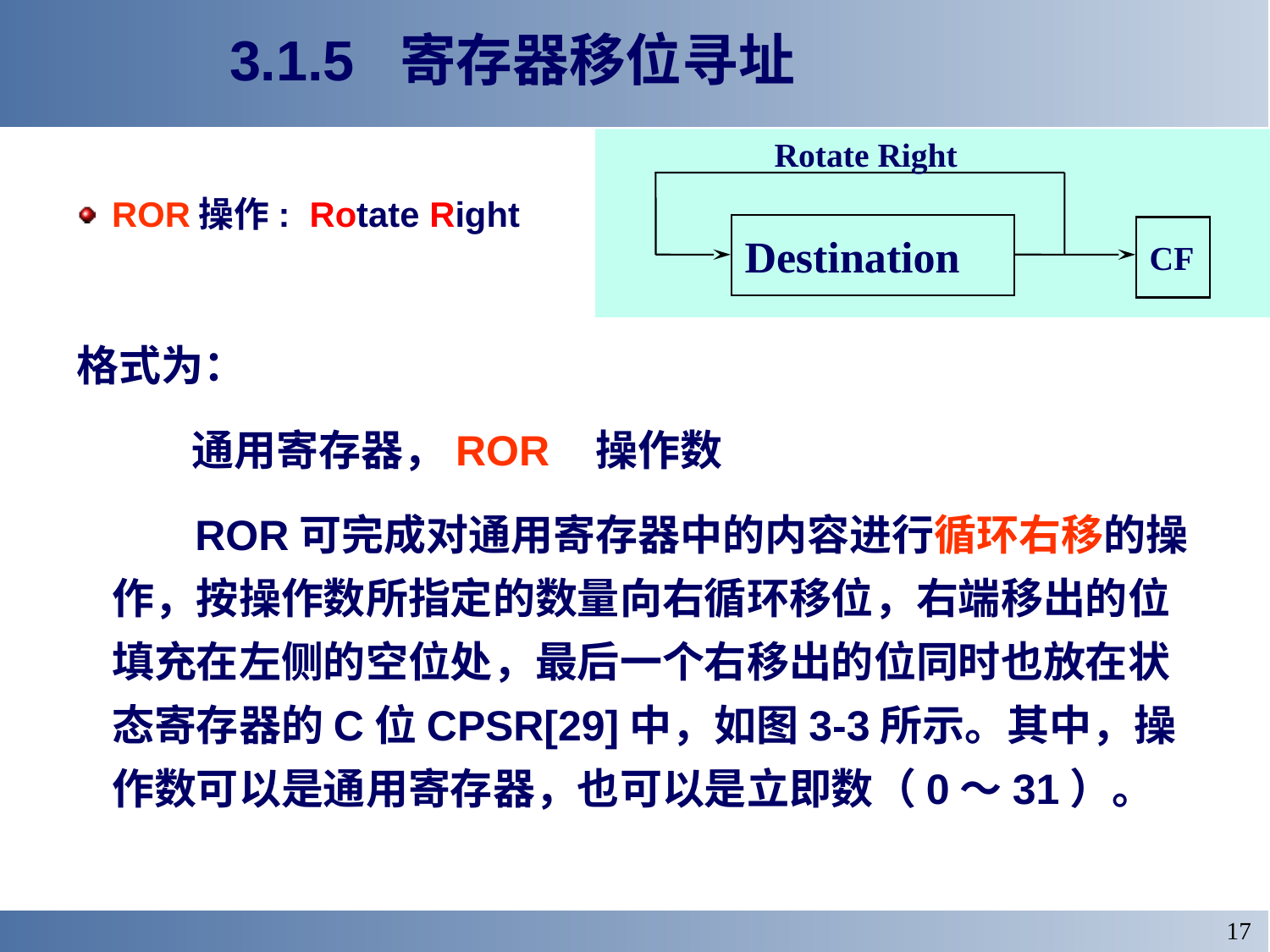

# 3.1.5  寄存器移位寻址

Rotate Right

Destination
CF

ROR操作:  Rotate Right

格式为：
           通用寄存器，ROR   操作数
          ROR可完成对通用寄存器中的内容进行循环右移的操作，按操作数所指定的数量向右循环移位，右端移出的位填充在左侧的空位处，最后一个右移出的位同时也放在状态寄存器的C位CPSR[29]中，如图3-3所示。其中，操作数可以是通用寄存器，也可以是立即数（0～31）。